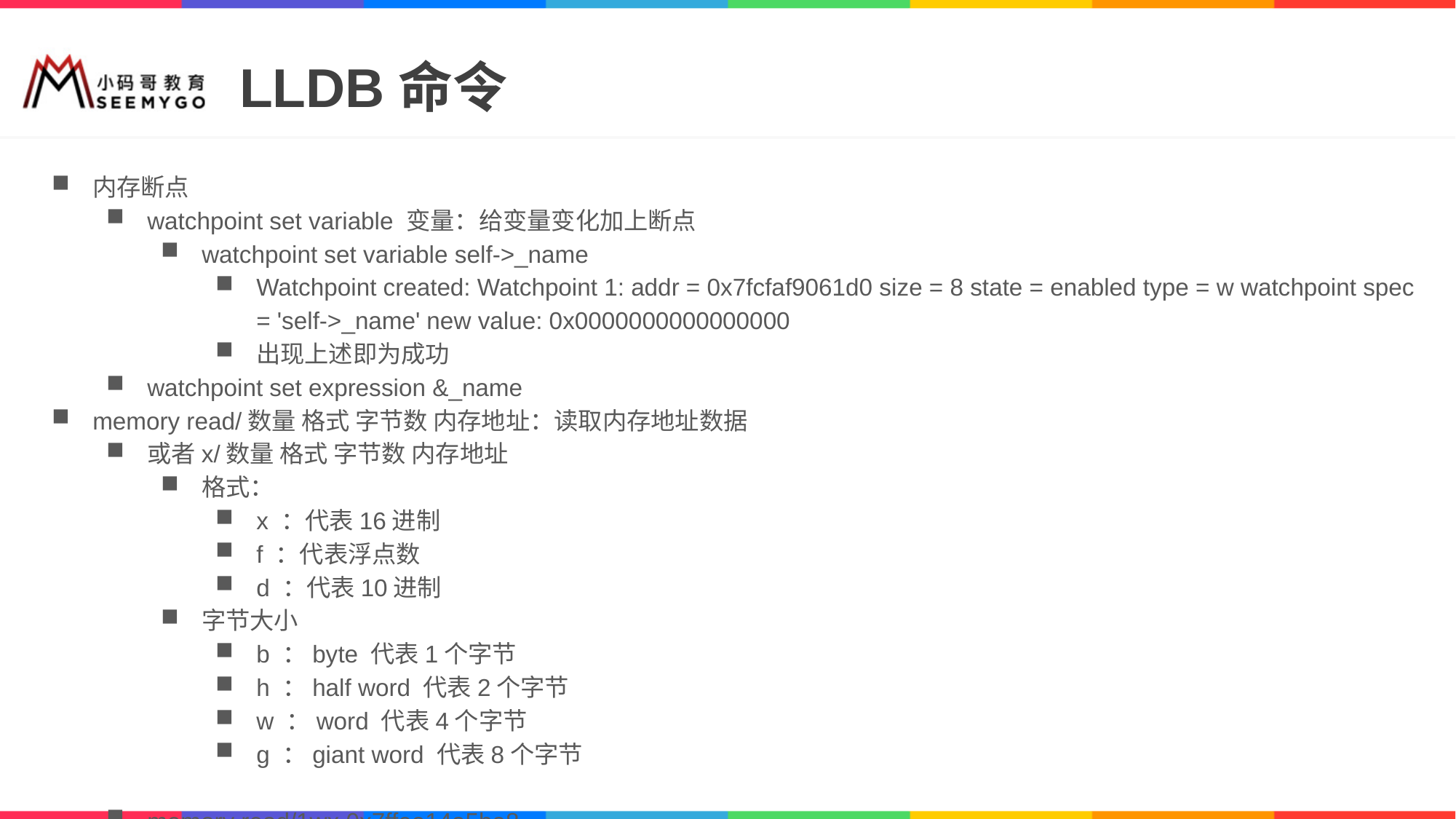

# LLDB命令
内存断点
watchpoint set variable 变量：给变量变化加上断点
watchpoint set variable self->_name
Watchpoint created: Watchpoint 1: addr = 0x7fcfaf9061d0 size = 8 state = enabled type = w watchpoint spec = 'self->_name' new value: 0x0000000000000000
出现上述即为成功
watchpoint set expression &_name
memory read/数量 格式 字节数 内存地址：读取内存地址数据
或者x/数量 格式 字节数 内存地址
格式：
x ：代表16进制
f ：代表浮点数
d ：代表10进制
字节大小
b ：byte 代表1个字节
h ：half word 代表2个字节
w ：word 代表4个字节
g ：giant word 代表8个字节

memory read/1wx 0x7ffee14a5ba8
memory read/1wd 0x7ffee14a5ba8
x/1wd 0x7ffee14a5ba8